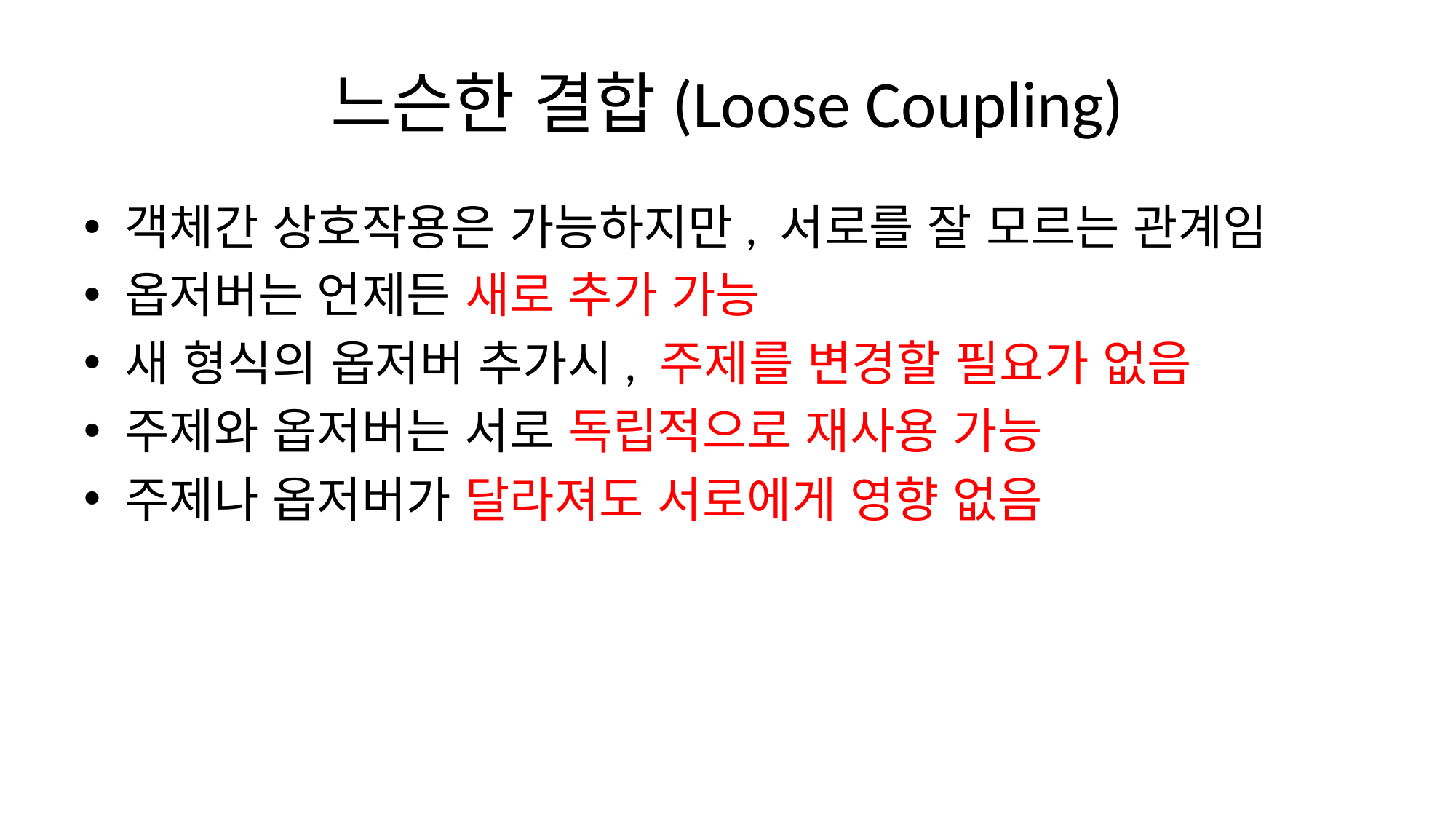

# 느슨한 결합(Loose Coupling)
객체간 상호작용은 가능하지만, 서로를 잘 모르는 관계임
옵저버는 언제든 새로 추가 가능
새 형식의 옵저버 추가시, 주제를 변경할 필요가 없음
주제와 옵저버는 서로 독립적으로 재사용 가능
주제나 옵저버가 달라져도 서로에게 영향 없음